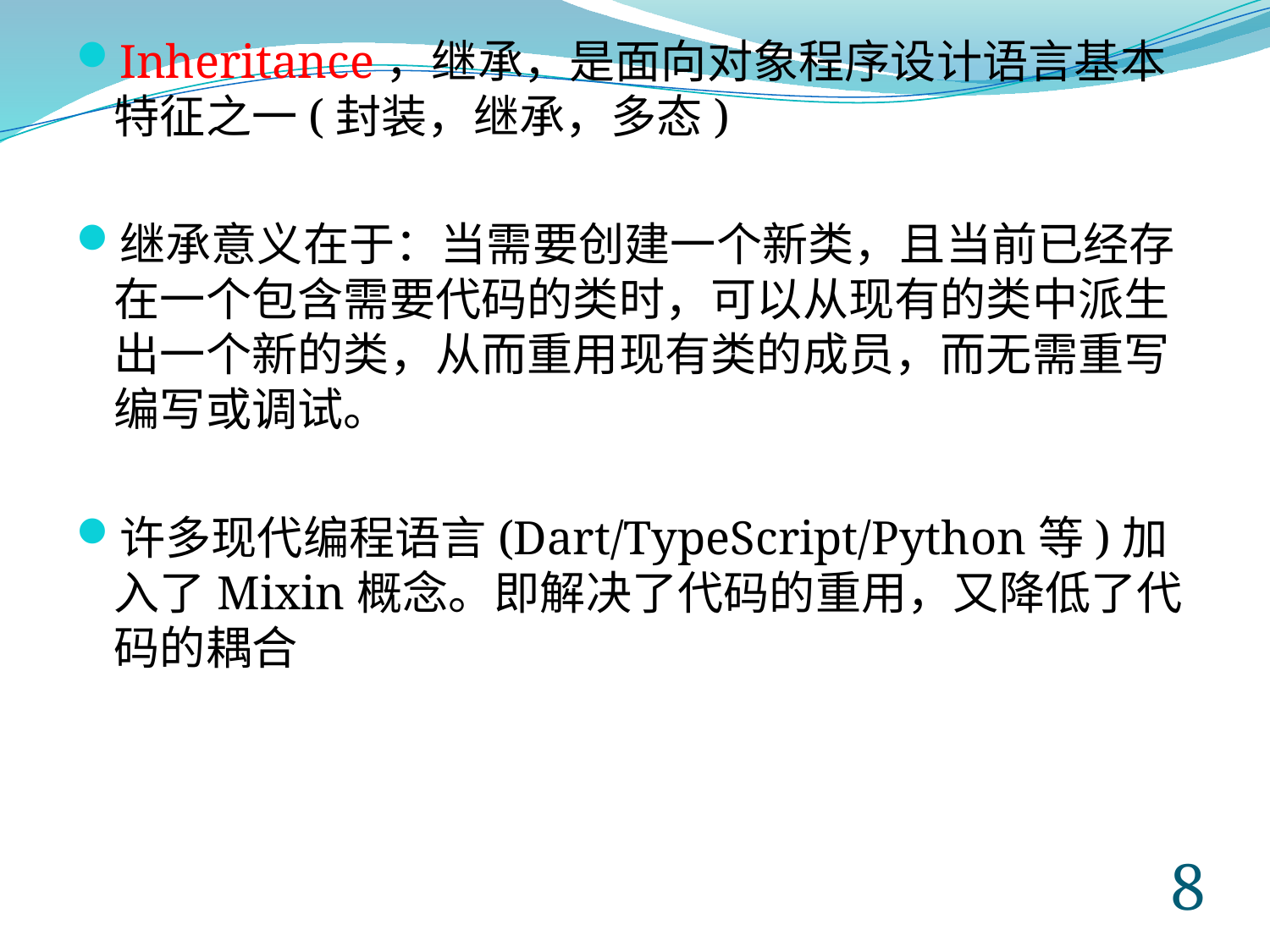

Inheritance，继承，是面向对象程序设计语言基本特征之一(封装，继承，多态)

继承意义在于：当需要创建一个新类，且当前已经存在一个包含需要代码的类时，可以从现有的类中派生出一个新的类，从而重用现有类的成员，而无需重写编写或调试。

许多现代编程语言(Dart/TypeScript/Python等)加入了Mixin概念。即解决了代码的重用，又降低了代码的耦合
8